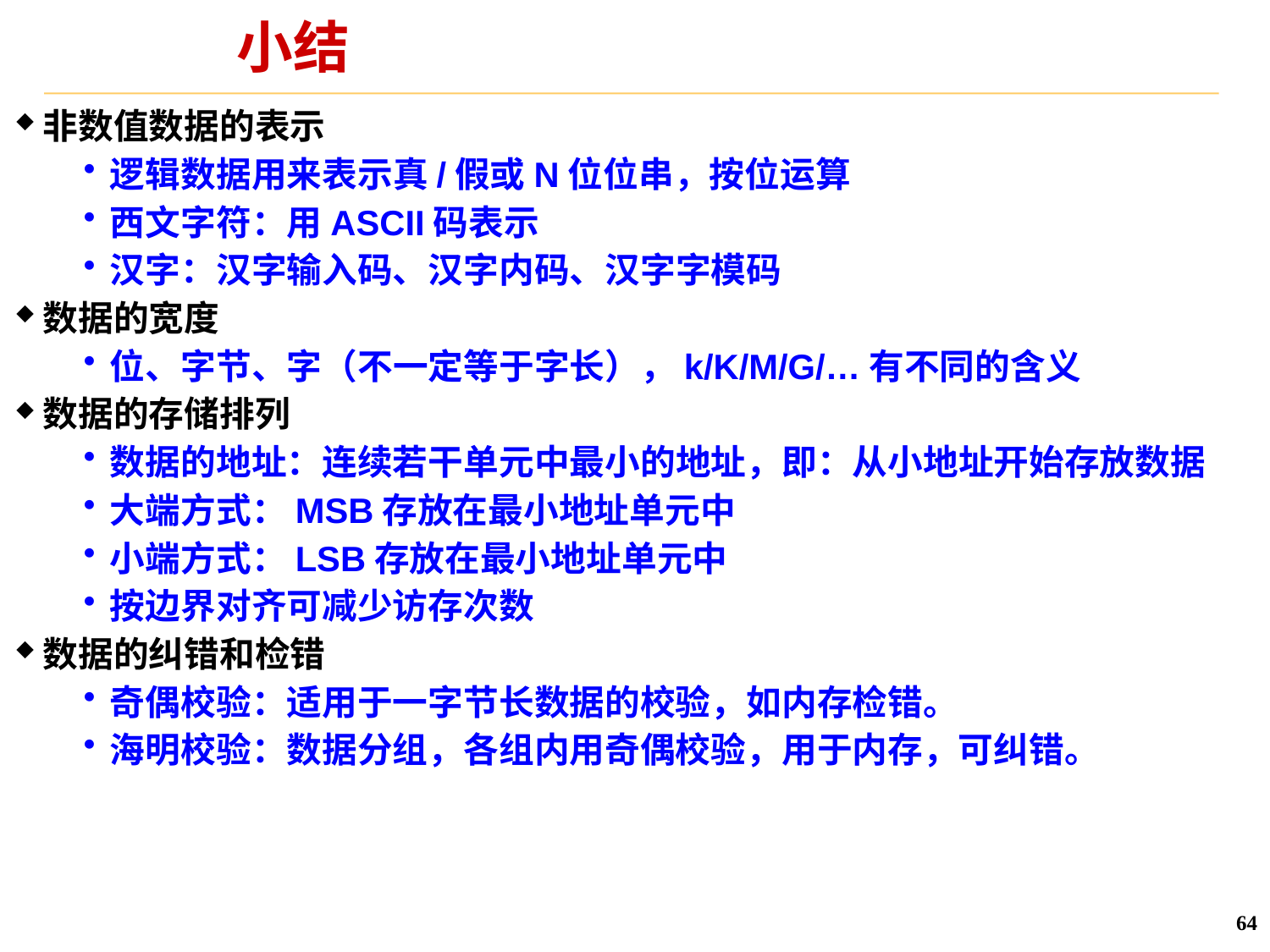

# 小结
非数值数据的表示
逻辑数据用来表示真/假或N位位串，按位运算
西文字符：用ASCII码表示
汉字：汉字输入码、汉字内码、汉字字模码
数据的宽度
位、字节、字（不一定等于字长），k/K/M/G/…有不同的含义
数据的存储排列
数据的地址：连续若干单元中最小的地址，即：从小地址开始存放数据
大端方式：MSB存放在最小地址单元中
小端方式：LSB存放在最小地址单元中
按边界对齐可减少访存次数
数据的纠错和检错
奇偶校验：适用于一字节长数据的校验，如内存检错。
海明校验：数据分组，各组内用奇偶校验，用于内存，可纠错。
64